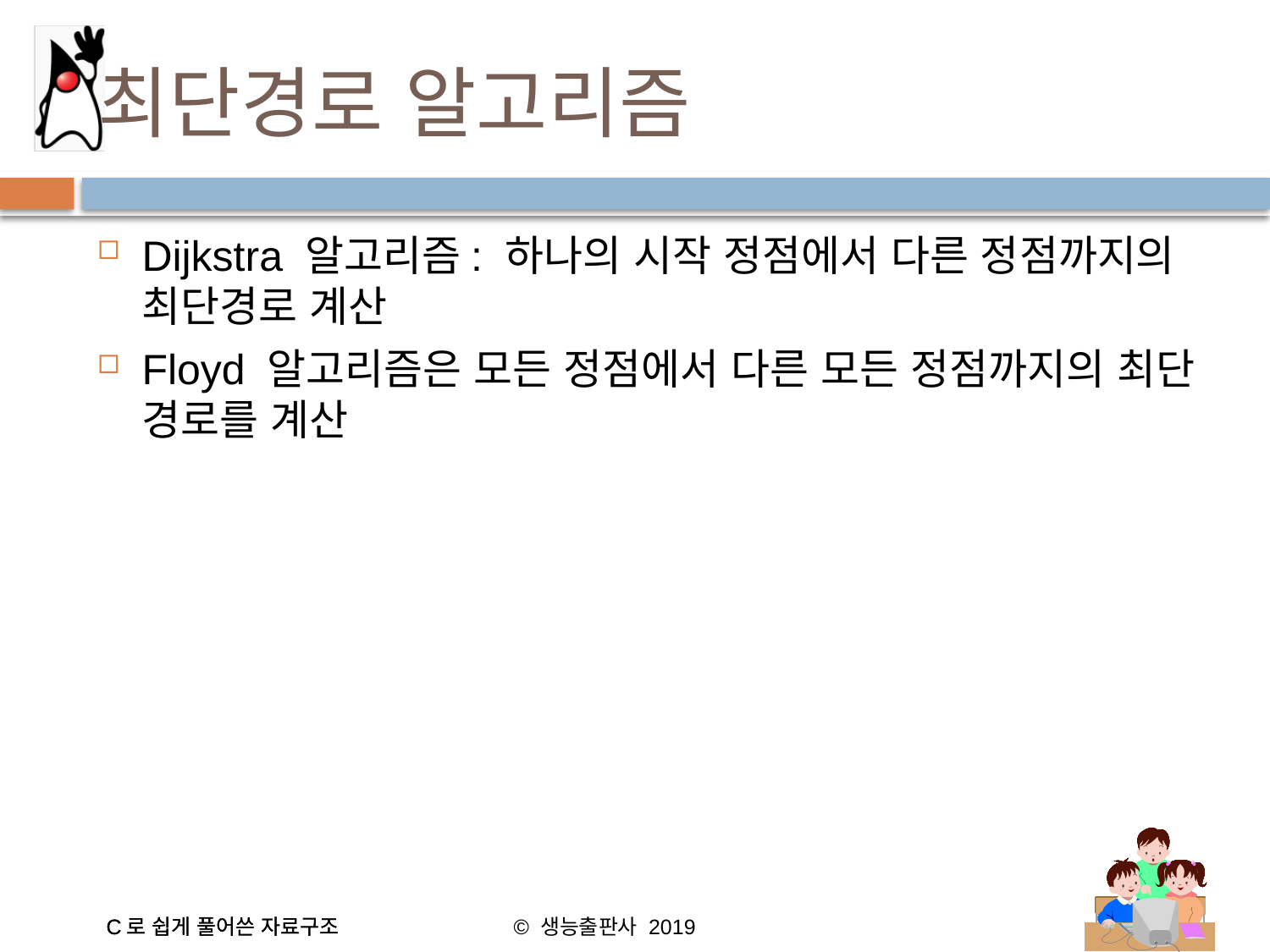

# 최단경로 알고리즘
Dijkstra 알고리즘: 하나의 시작 정점에서 다른 정점까지의 최단경로 계산
Floyd 알고리즘은 모든 정점에서 다른 모든 정점까지의 최단 경로를 계산